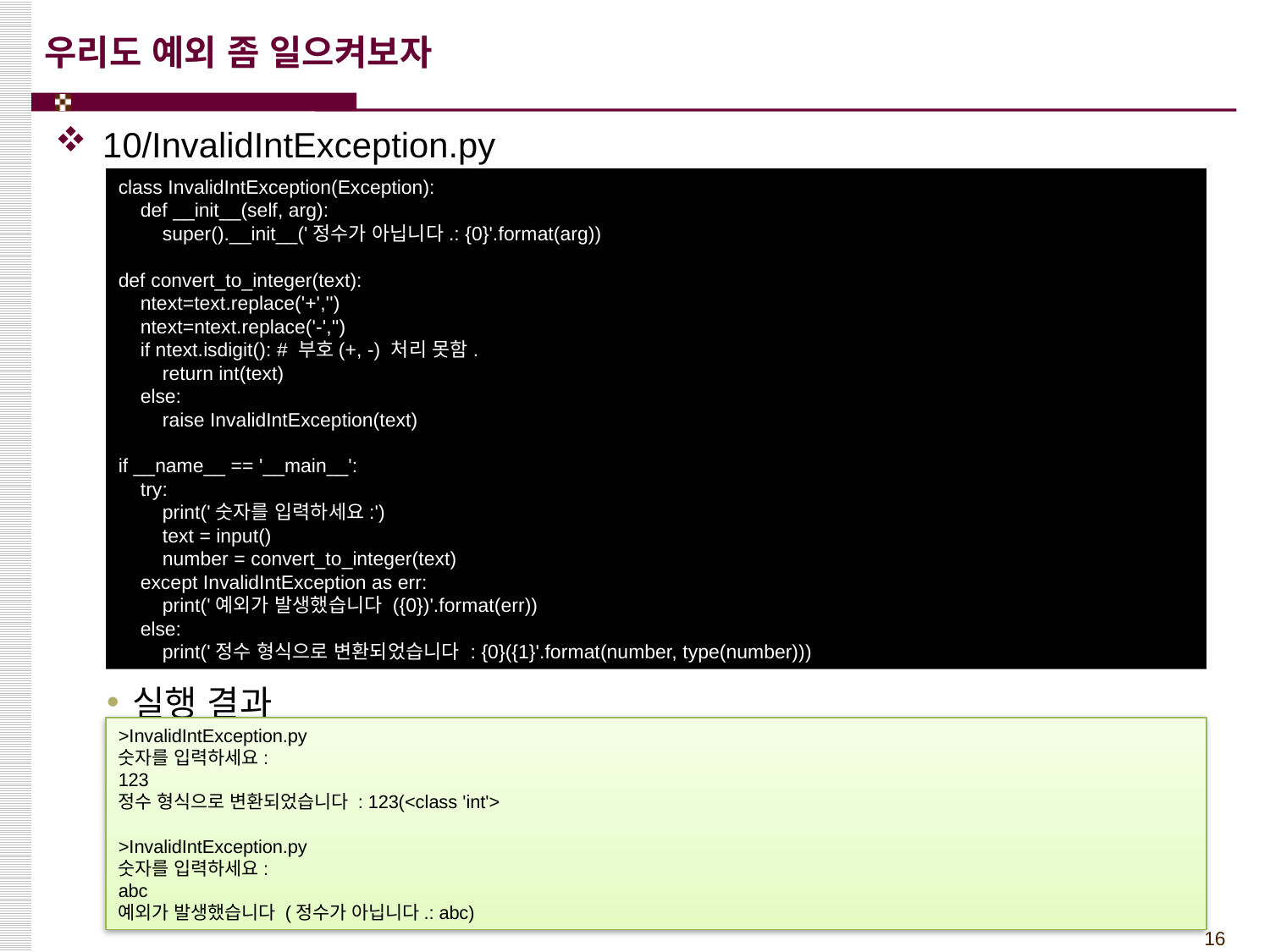

# 우리도 예외 좀 일으켜보자
10/InvalidIntException.py
class InvalidIntException(Exception):
    def __init__(self, arg):
        super().__init__('정수가 아닙니다.: {0}'.format(arg))

def convert_to_integer(text):
    ntext=text.replace('+','')
    ntext=ntext.replace('-','')
    if ntext.isdigit(): # 부호(+, -) 처리 못함.
        return int(text)
    else:
        raise InvalidIntException(text)

if __name__ == '__main__':
    try:
        print('숫자를 입력하세요:')
        text = input()
        number = convert_to_integer(text)
    except InvalidIntException as err:
        print('예외가 발생했습니다 ({0})'.format(err))
    else:
        print('정수 형식으로 변환되었습니다 : {0}({1}'.format(number, type(number)))
실행 결과

>InvalidIntException.py
숫자를 입력하세요:
123
정수 형식으로 변환되었습니다 : 123(<class 'int'>

>InvalidIntException.py
숫자를 입력하세요:
abc
예외가 발생했습니다 (정수가 아닙니다.: abc)